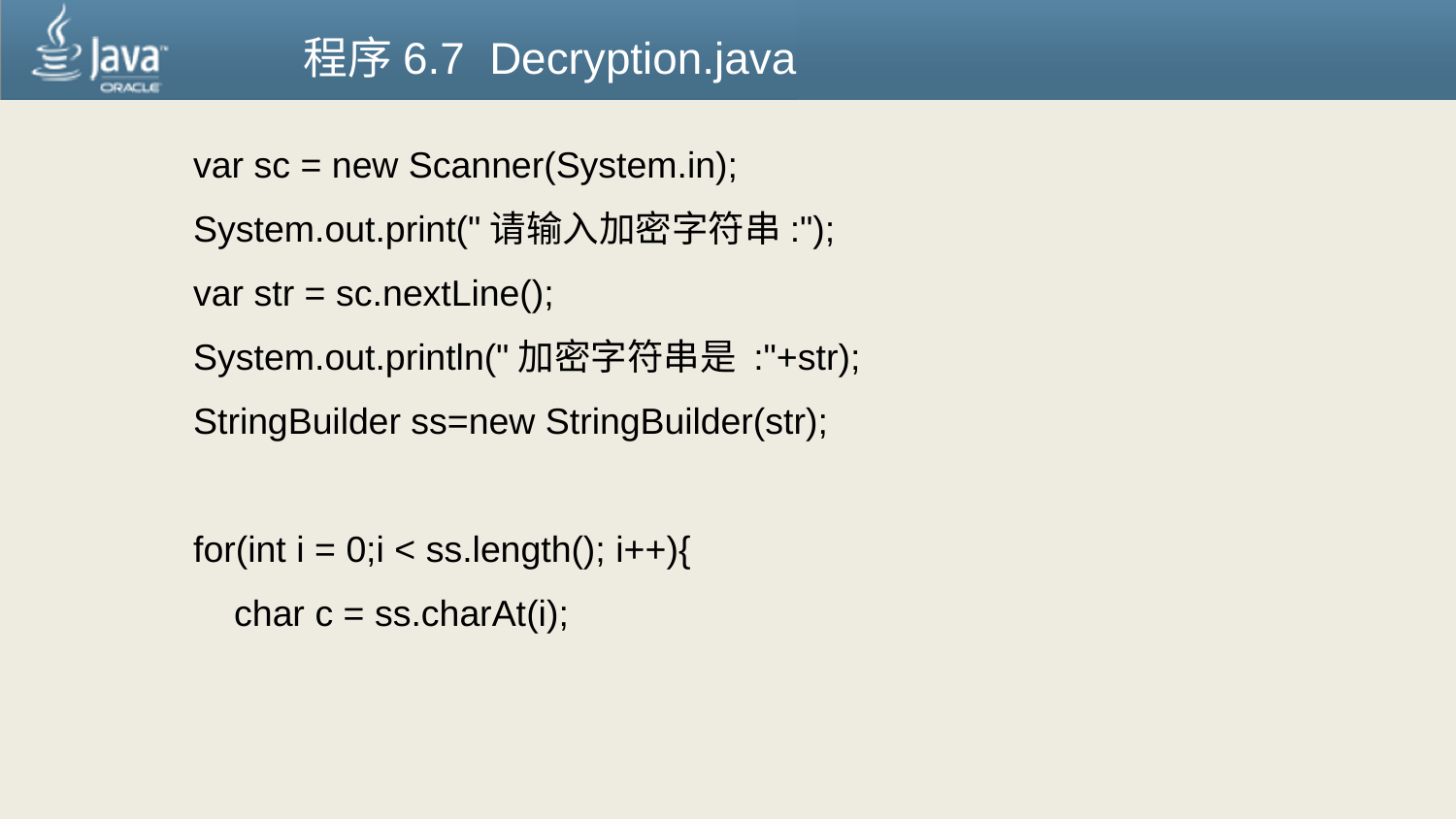

# 程序6.7  Decryption.java
        var sc = new Scanner(System.in);
        System.out.print("请输入加密字符串:");
        var str = sc.nextLine();
        System.out.println("加密字符串是 :"+str);
        StringBuilder ss=new StringBuilder(str);

        for(int i = 0;i < ss.length(); i++){
            char c = ss.charAt(i);